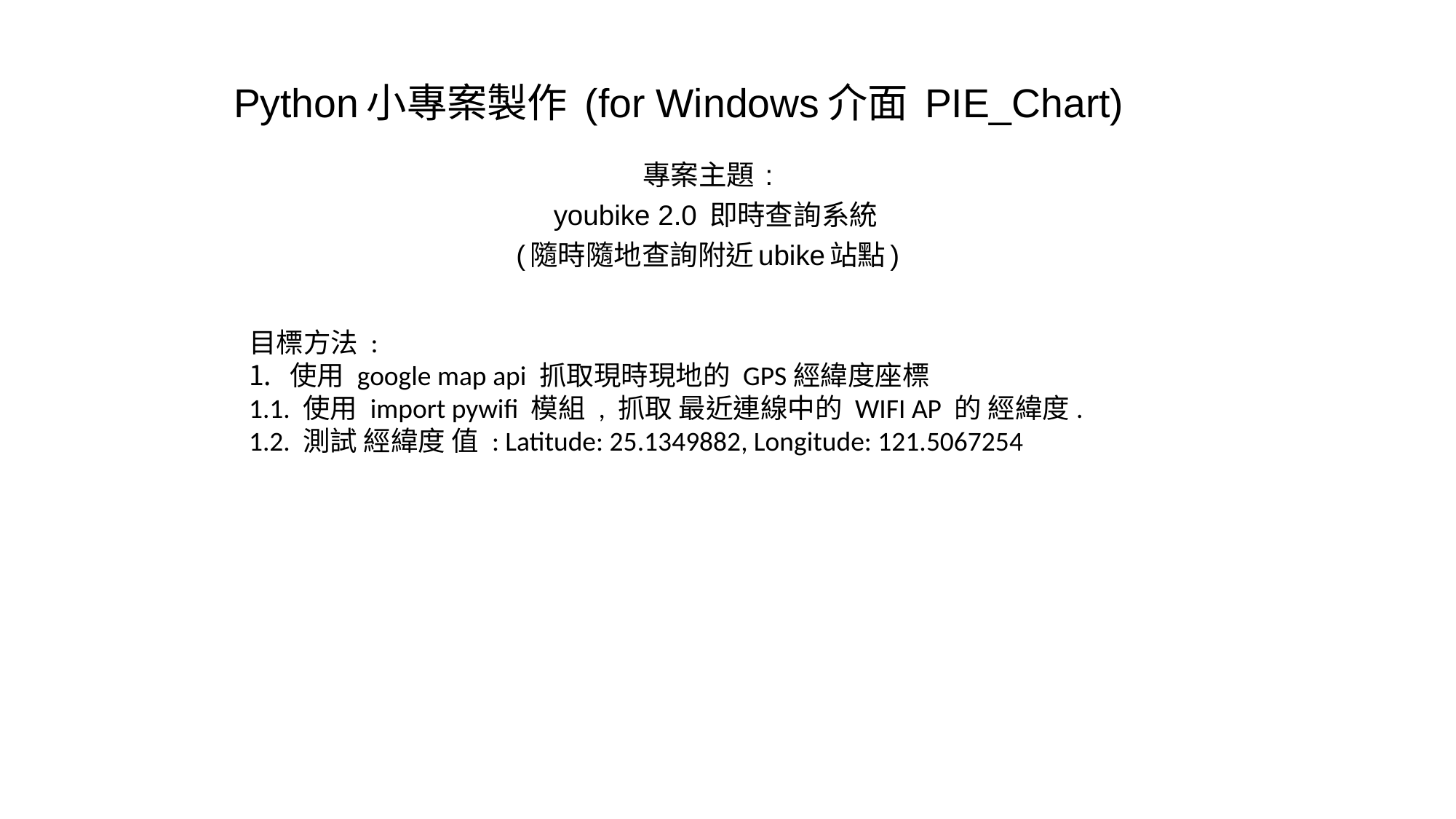

Python小專案製作 (for Windows介面 PIE_Chart)
專案主題 :
  youbike 2.0 即時查詢系統
(隨時隨地查詢附近ubike站點)
目標方法 :
使用 google map api 抓取現時現地的 GPS經緯度座標
1.1. 使用 import pywifi 模組 , 抓取 最近連線中的 WIFI AP 的 經緯度.
1.2. 測試 經緯度 值 : Latitude: 25.1349882, Longitude: 121.5067254